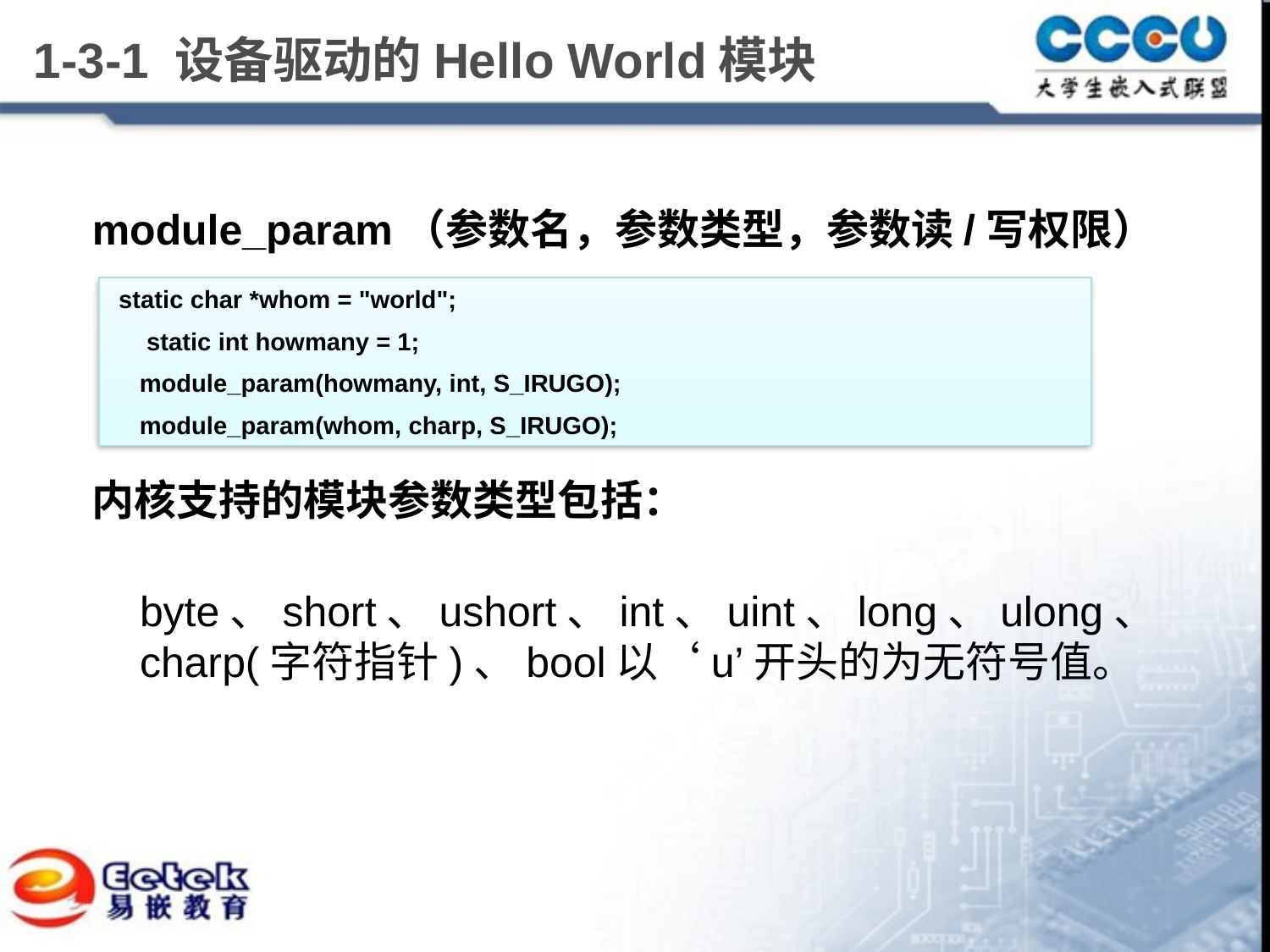

# 1-3-1 设备驱动的Hello World模块
module_param（参数名，参数类型，参数读/写权限）

内核支持的模块参数类型包括：
      byte、short、ushort、int、uint、long、ulong、charp(字符指针)、bool以‘u’开头的为无符号值。

 static char *whom = "world";
     static int howmany = 1;
    module_param(howmany, int, S_IRUGO);
    module_param(whom, charp, S_IRUGO);